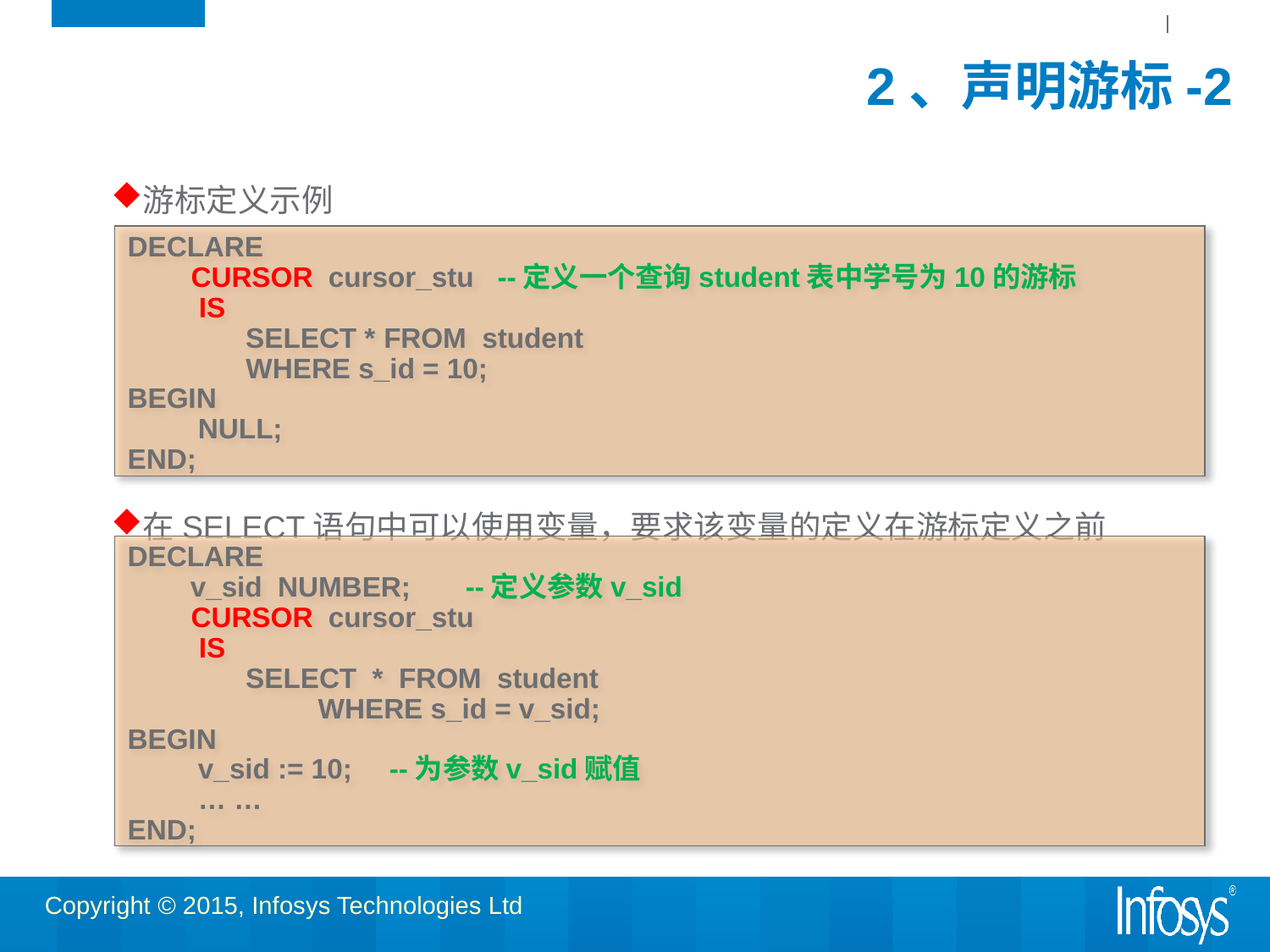

# 2、声明游标-2
游标定义示例

在SELECT语句中可以使用变量，要求该变量的定义在游标定义之前

DECLARE
CURSOR  cursor_stu   --定义一个查询student表中学号为10的游标
 IS 
       SELECT * FROM  student
       WHERE s_id = 10;
BEGIN
         NULL;
END;
DECLARE
        v_sid  NUMBER;       --定义参数v_sid
CURSOR  cursor_stu
 IS 
       SELECT  *  FROM  student
	WHERE s_id = v_sid;
BEGIN
         v_sid := 10;	 --为参数v_sid赋值
         … …
END;